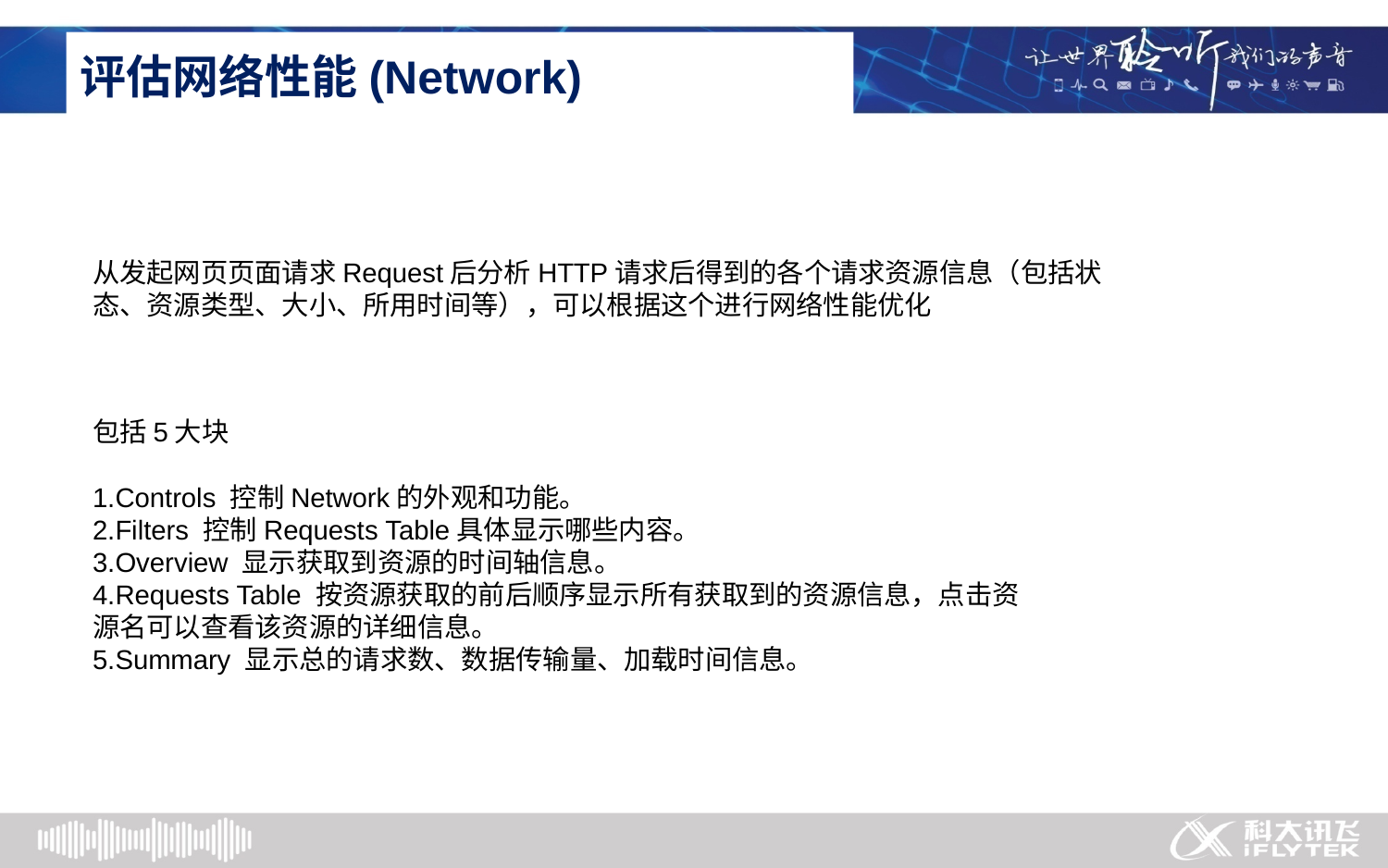

# 评估网络性能(Network)

从发起网页页面请求Request后分析HTTP请求后得到的各个请求资源信息（包括状态、资源类型、大小、所用时间等），可以根据这个进行网络性能优化
包括5大块

1.Controls 控制Network的外观和功能。
2.Filters 控制Requests Table具体显示哪些内容。
3.Overview 显示获取到资源的时间轴信息。
4.Requests Table 按资源获取的前后顺序显示所有获取到的资源信息，点击资源名可以查看该资源的详细信息。
5.Summary 显示总的请求数、数据传输量、加载时间信息。